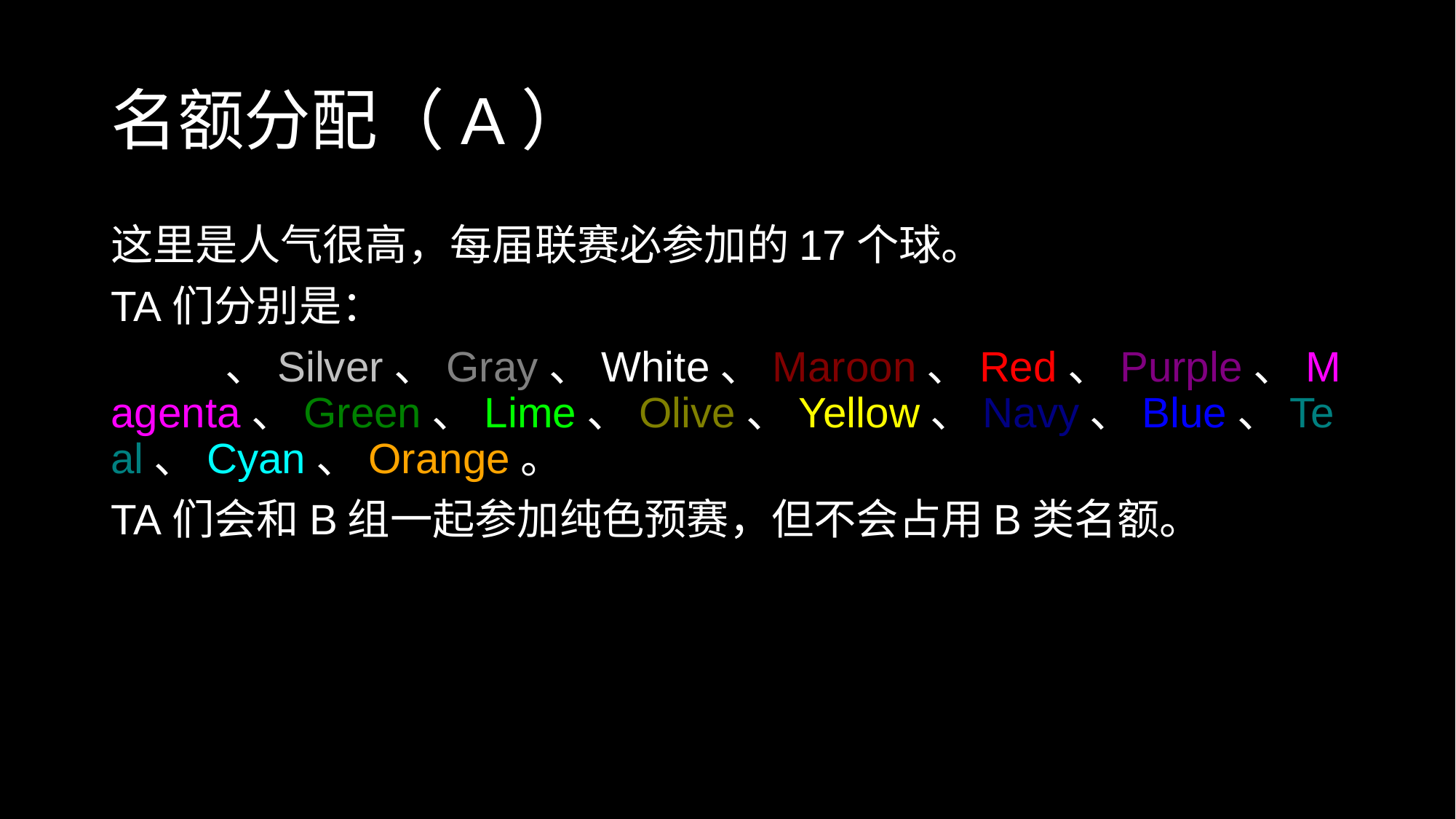

# 名额分配（A）
这里是人气很高，每届联赛必参加的17个球。
TA们分别是：
Black、Silver、Gray、White、Maroon、Red、Purple、Magenta、Green、Lime、Olive、Yellow、Navy、Blue、Teal、Cyan、Orange。
TA们会和B组一起参加纯色预赛，但不会占用B类名额。